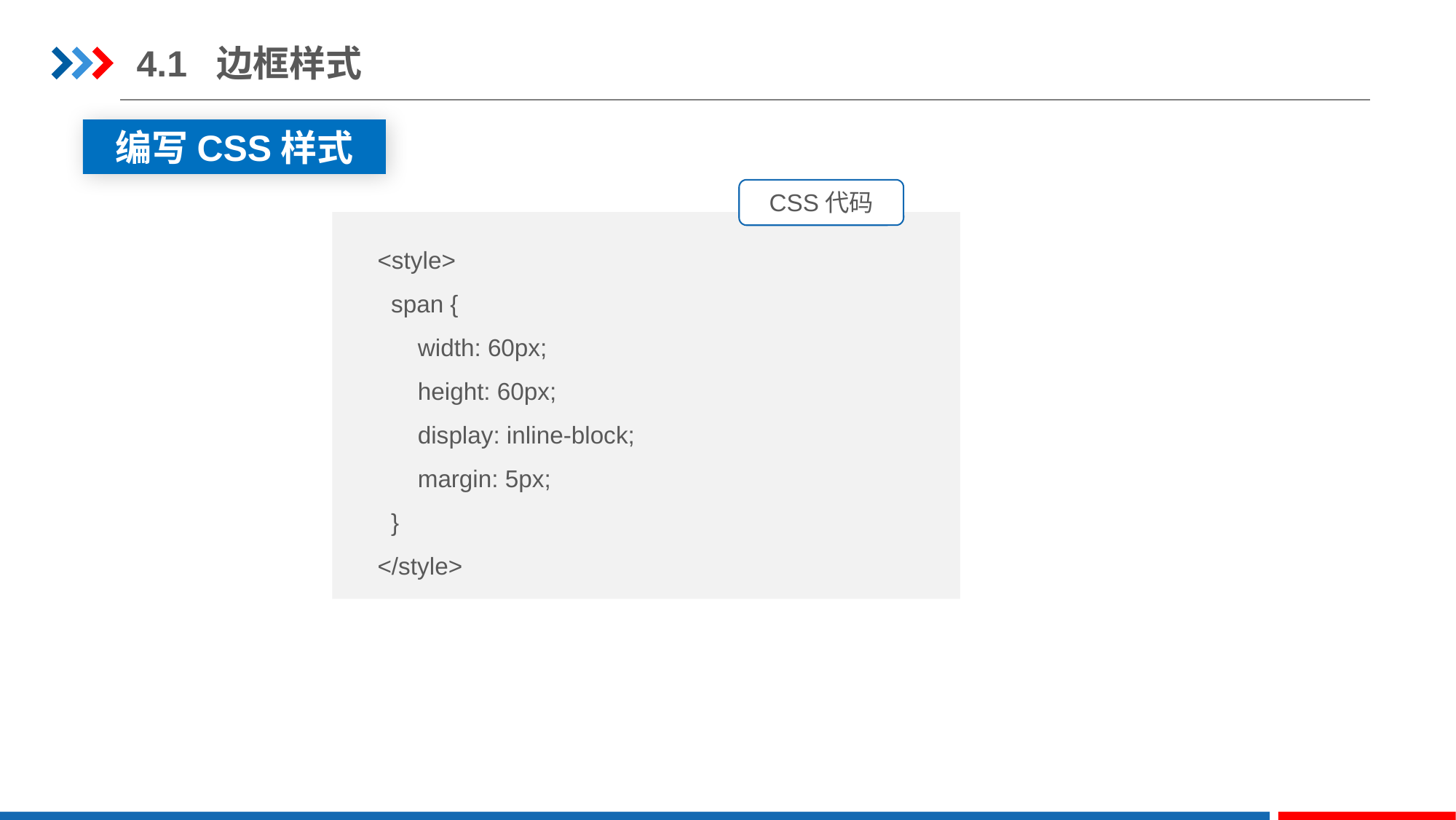

4.1  边框样式
编写CSS样式
CSS代码

<style>
  span {
      width: 60px;
      height: 60px;
      display: inline-block;
      margin: 5px;
  }
</style>